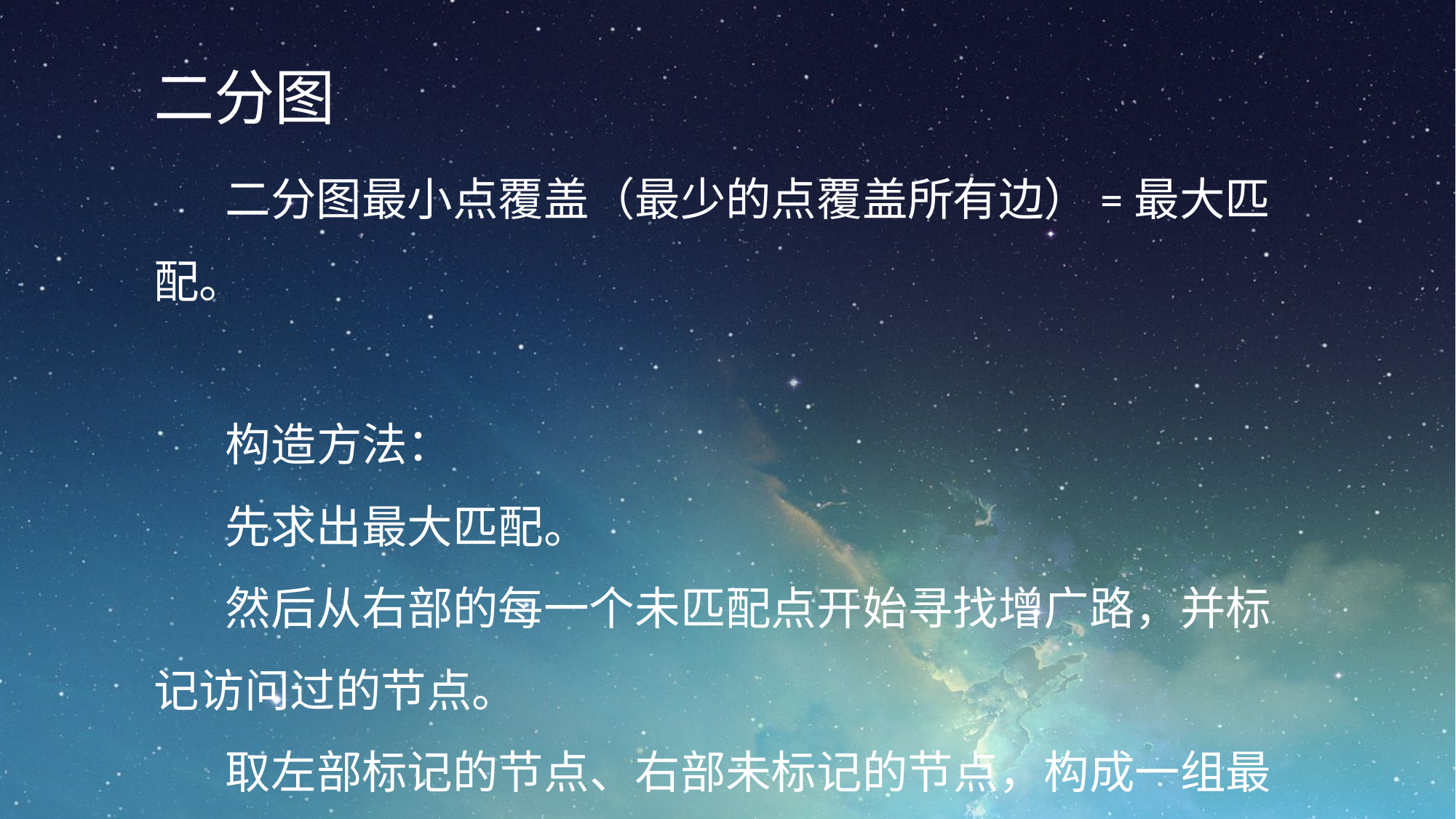

二分图
二分图最小点覆盖（最少的点覆盖所有边）=最大匹配。

构造方法：
先求出最大匹配。
然后从右部的每一个未匹配点开始寻找增广路，并标记访问过的节点。
取左部标记的节点、右部未标记的节点，构成一组最小覆盖。